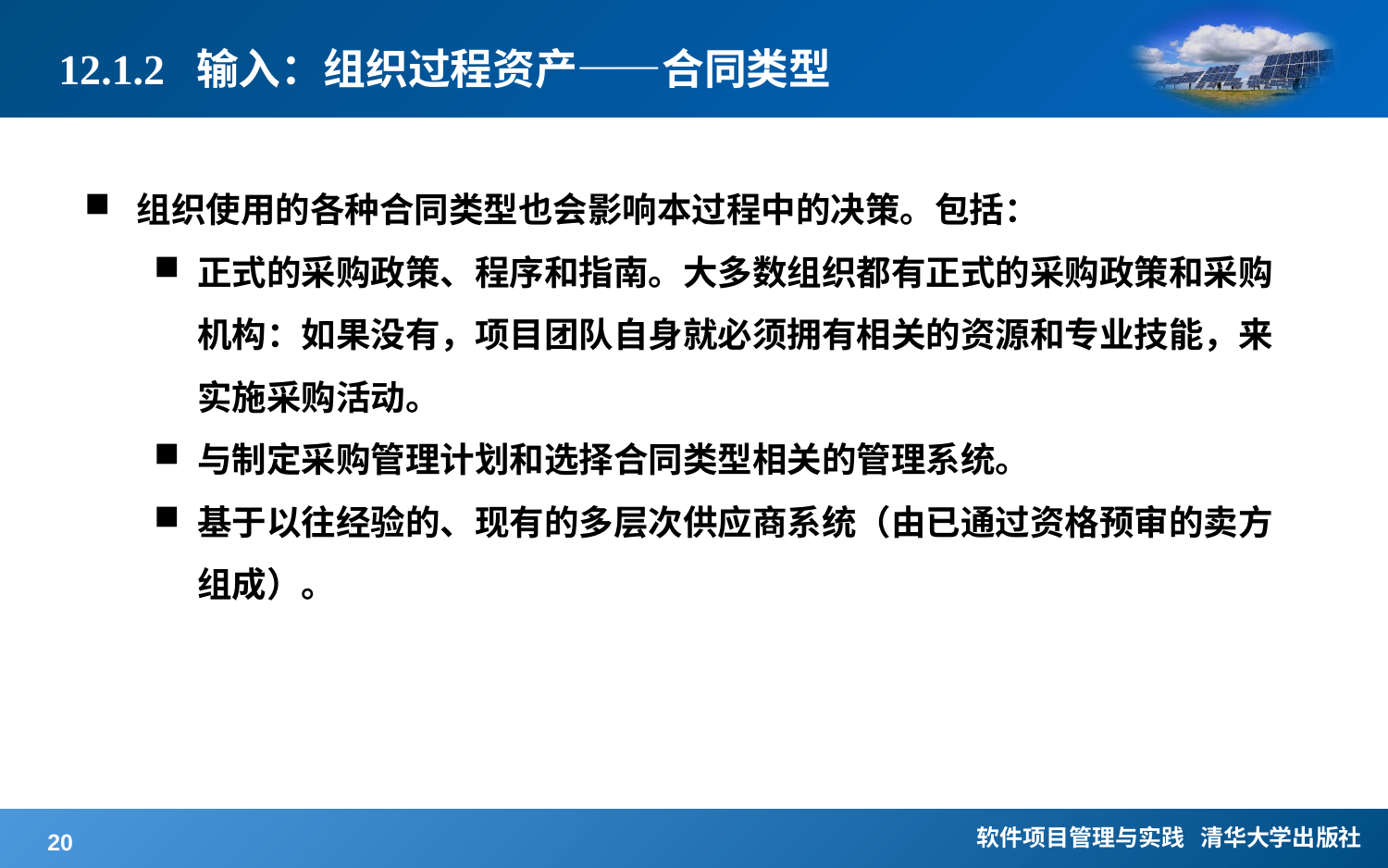

# 12.1.2  输入：组织过程资产——合同类型
组织使用的各种合同类型也会影响本过程中的决策。包括：
正式的采购政策、程序和指南。大多数组织都有正式的采购政策和采购机构：如果没有，项目团队自身就必须拥有相关的资源和专业技能，来实施采购活动。
与制定采购管理计划和选择合同类型相关的管理系统。
基于以往经验的、现有的多层次供应商系统（由已通过资格预审的卖方组成）。